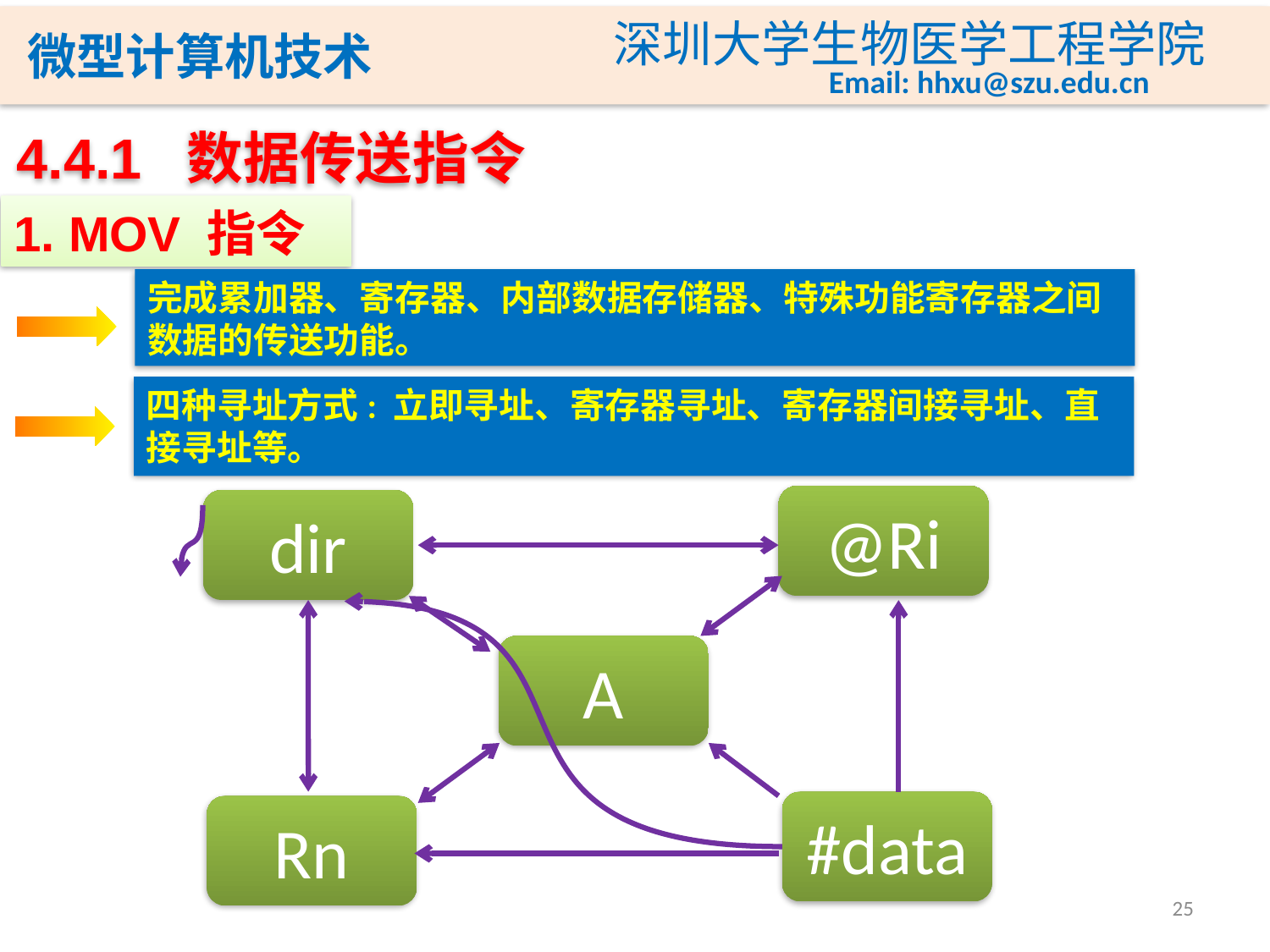

# 4.4.1  数据传送指令
1. MOV 指令
完成累加器、寄存器、内部数据存储器、特殊功能寄存器之间数据的传送功能。

四种寻址方式: 立即寻址、寄存器寻址、寄存器间接寻址、直接寻址等。

@Ri
dir
A
#data
Rn
25